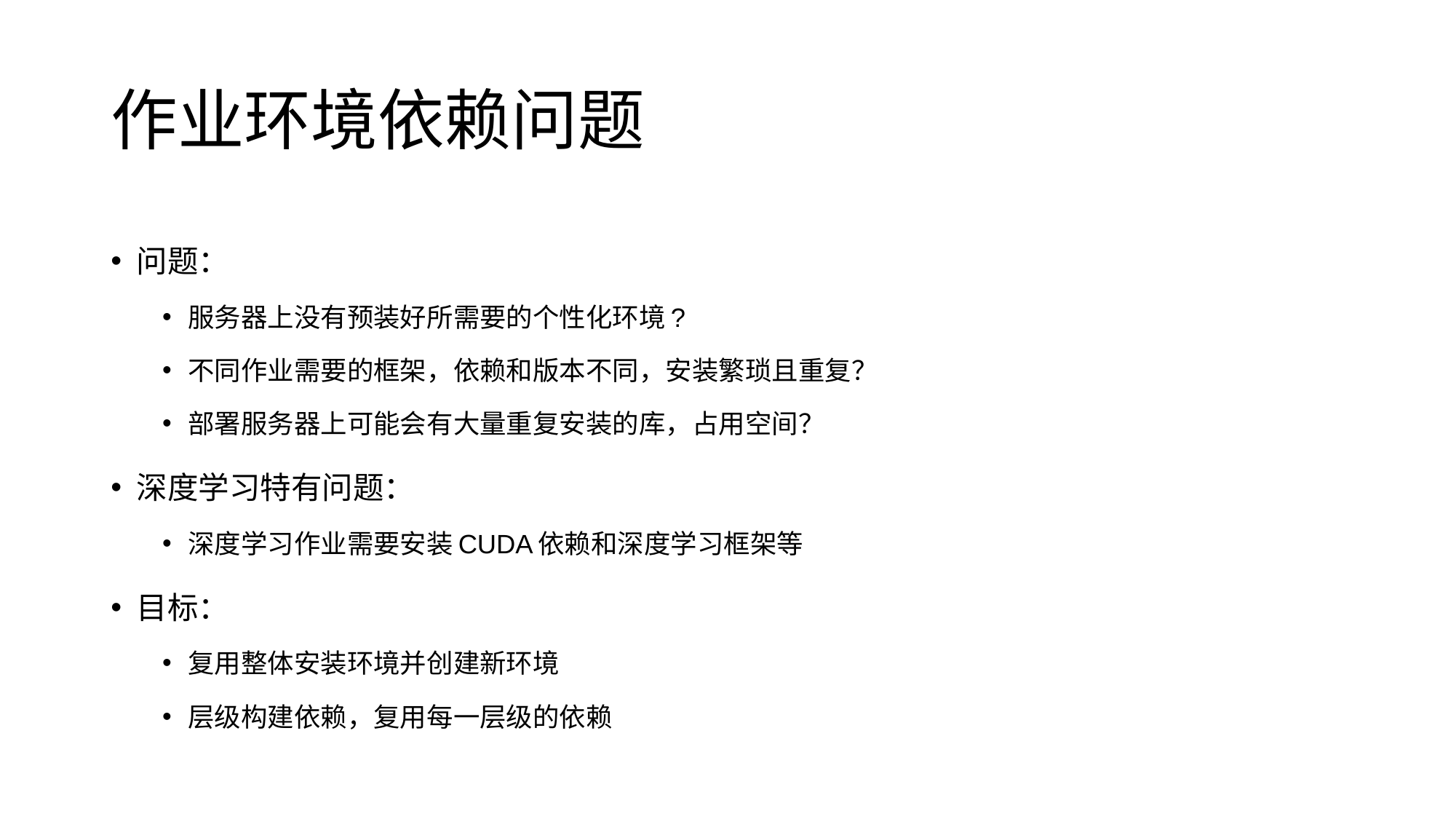

# 作业环境依赖问题
问题：
服务器上没有预装好所需要的个性化环境?
不同作业需要的框架，依赖和版本不同，安装繁琐且重复？
部署服务器上可能会有大量重复安装的库，占用空间？
深度学习特有问题：
深度学习作业需要安装CUDA依赖和深度学习框架等
目标：
复用整体安装环境并创建新环境
层级构建依赖，复用每一层级的依赖